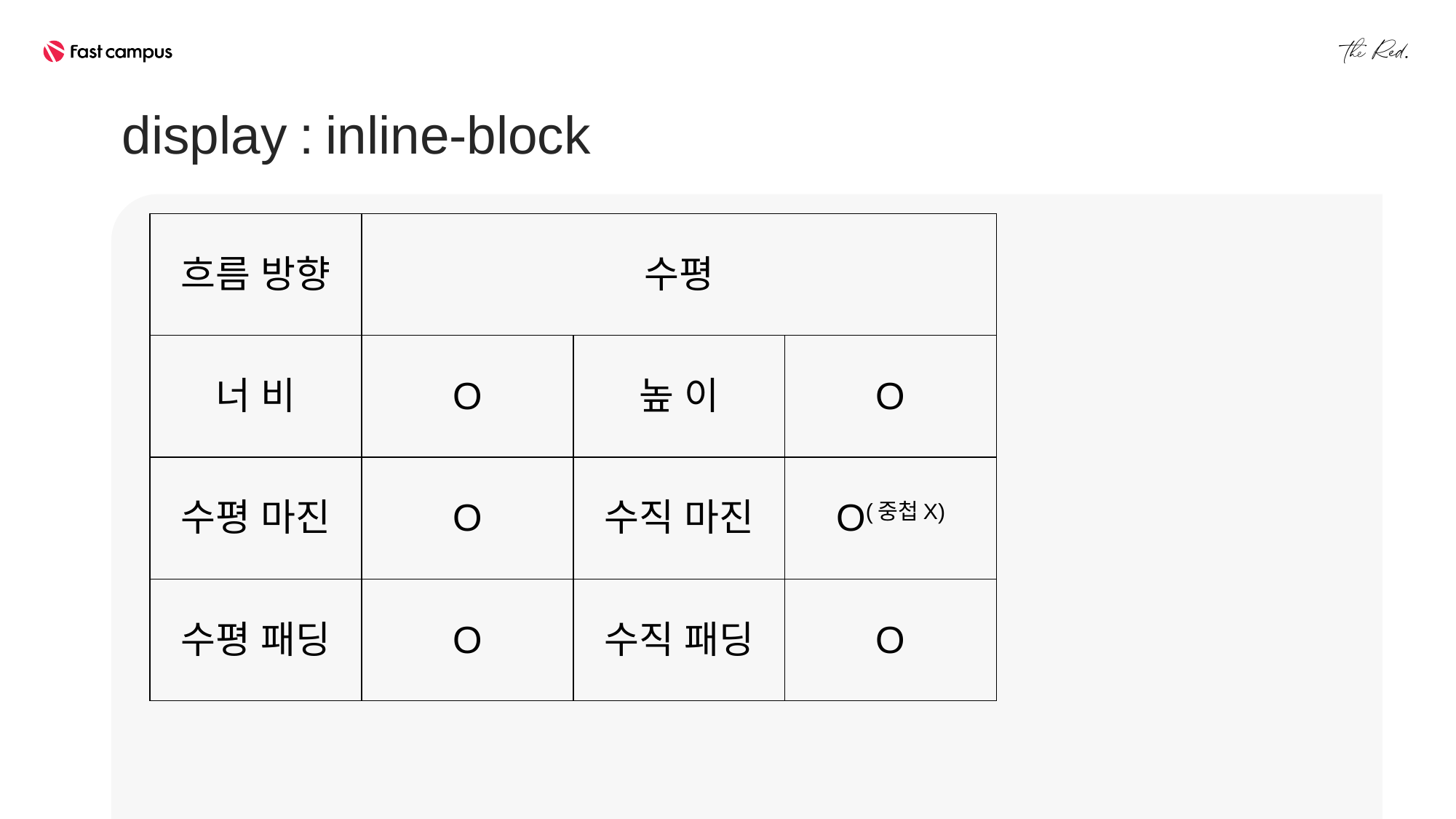

display : inline-block
| 흐름 방향 | 수평 |  |  |
| --- | --- | --- | --- |
| 너 비 | O | 높 이 | O |
| 수평 마진 | O | 수직 마진 | O(중첩X) |
| 수평 패딩 | O | 수직 패딩 | O |